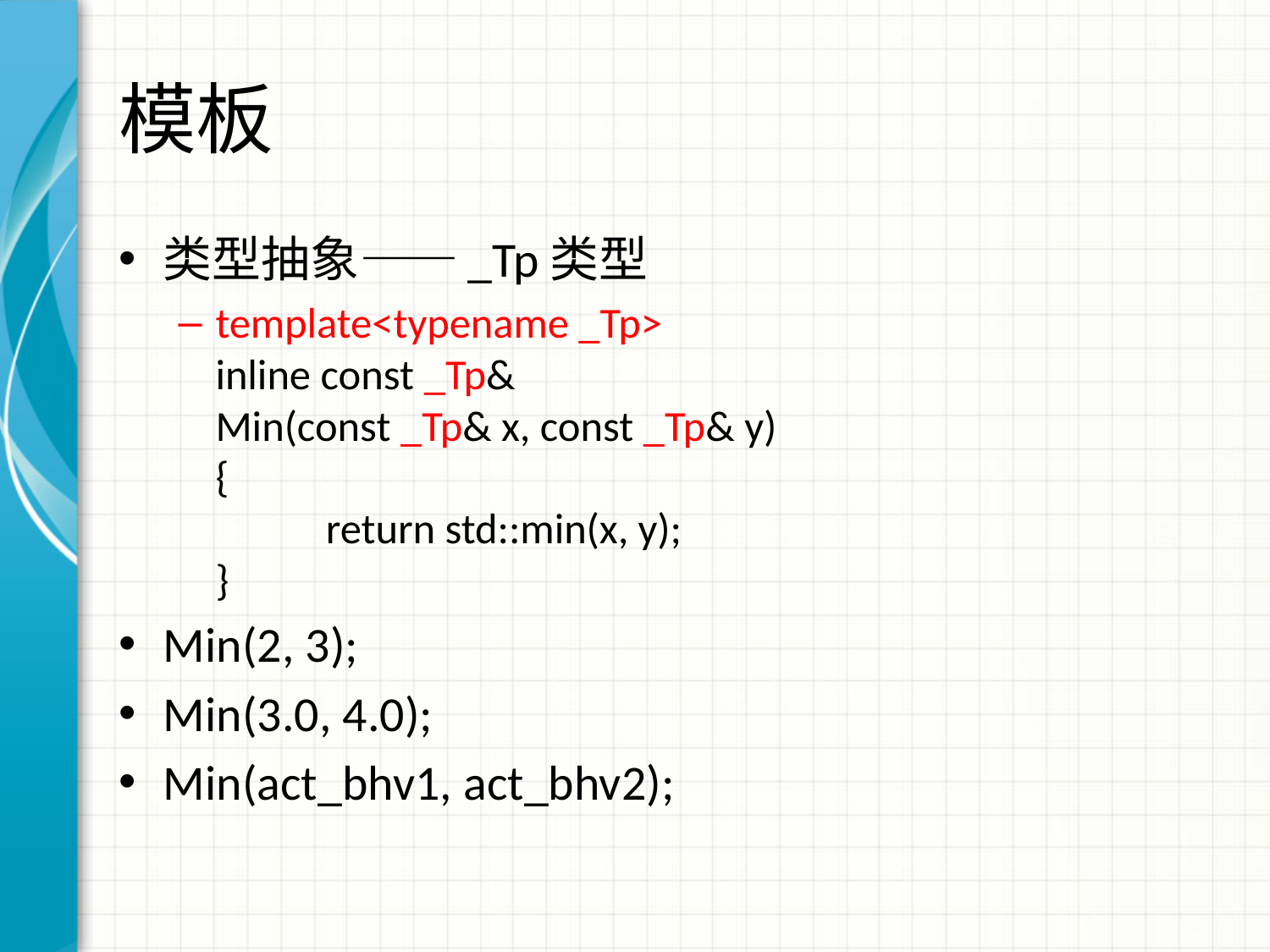

# 模板
类型抽象——_Tp类型
template<typename _Tp>
inline const _Tp&
Min(const _Tp& x, const _Tp& y)
{
	return std::min(x, y);
}
Min(2, 3);
Min(3.0, 4.0);
Min(act_bhv1, act_bhv2);